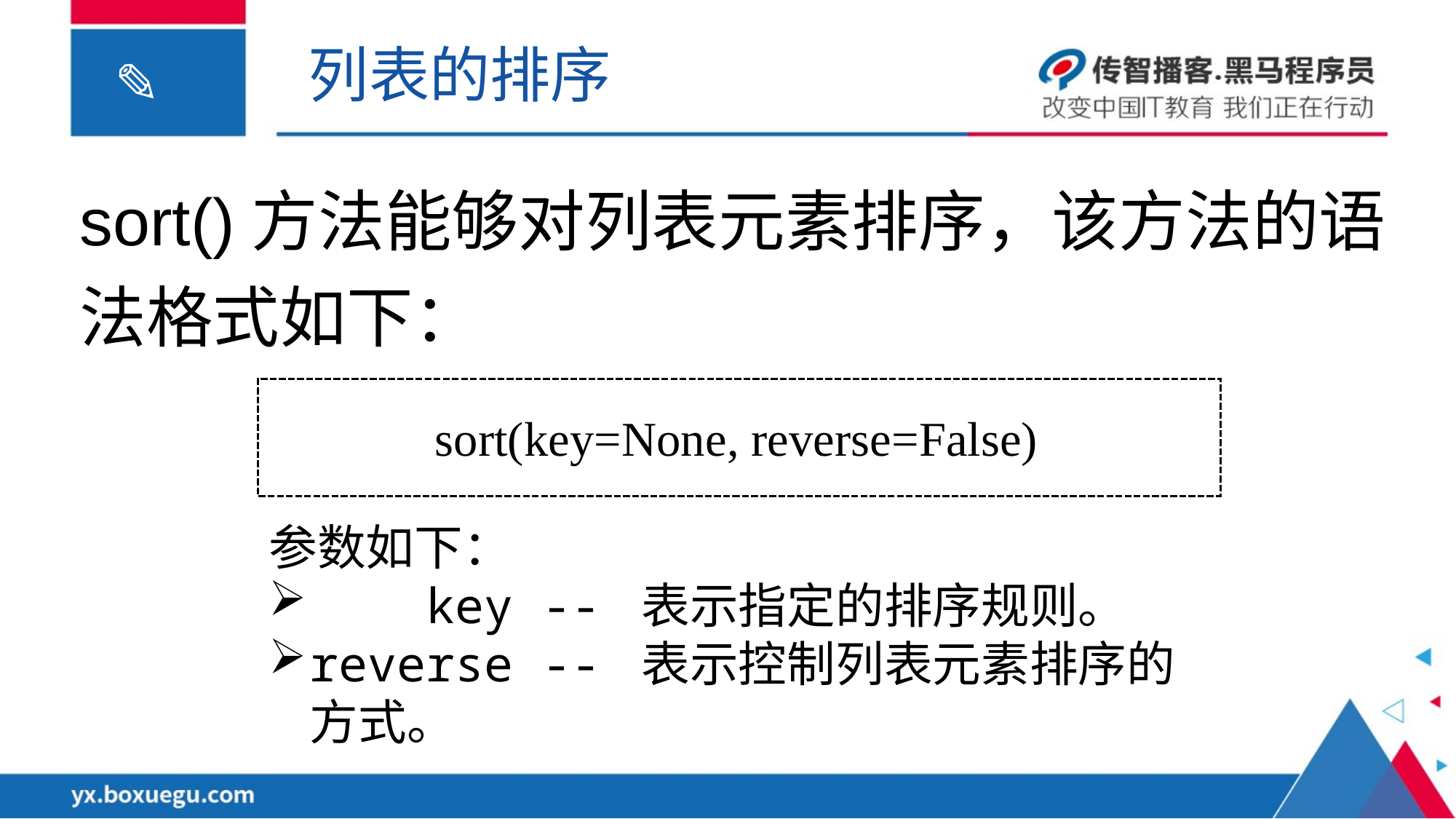

列表的排序
sort()方法能够对列表元素排序，该方法的语法格式如下：

sort(key=None, reverse=False)
参数如下：
    key -- 表示指定的排序规则。
reverse -- 表示控制列表元素排序的方式。